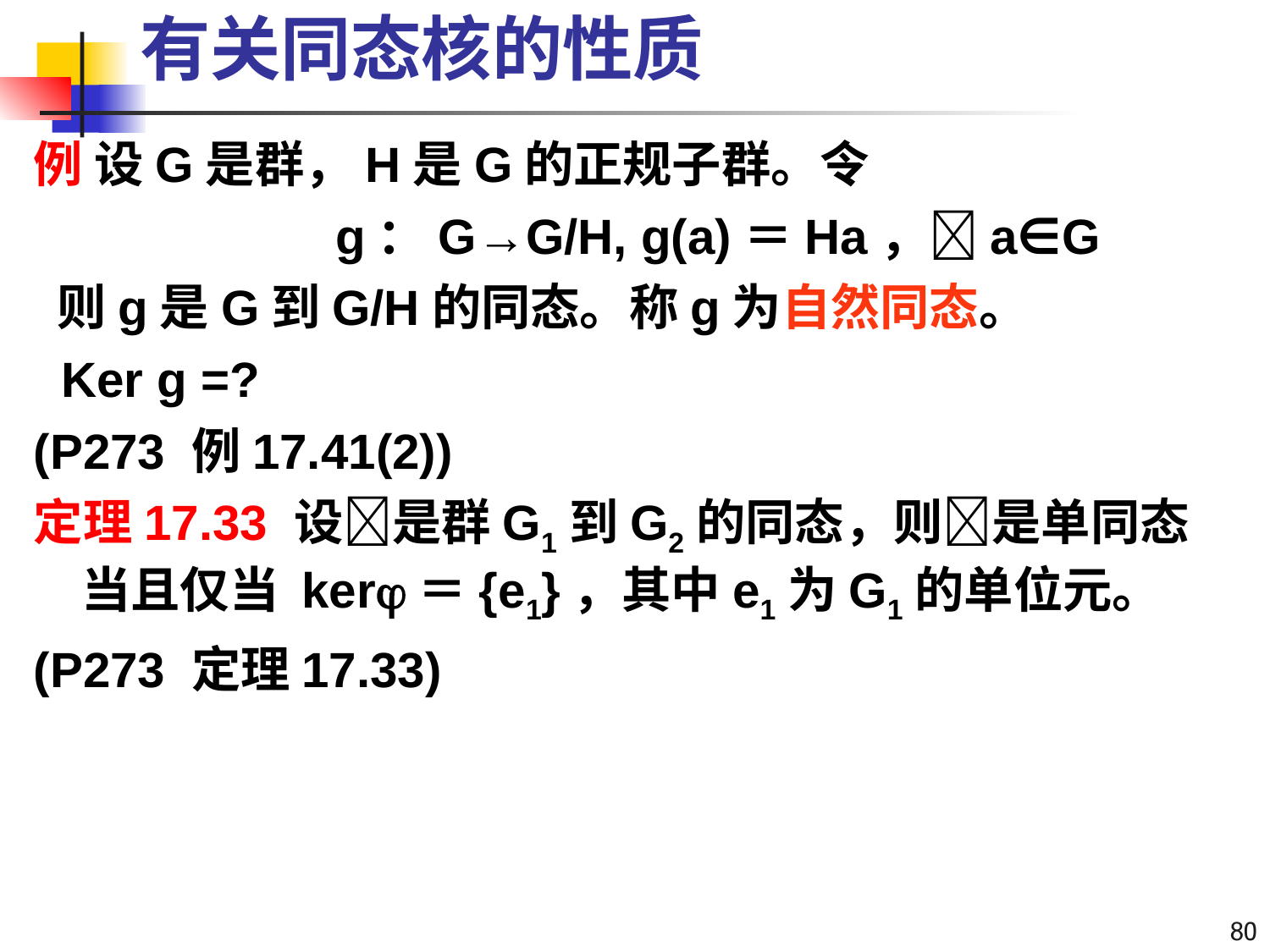

# 有关同态核的性质
例 设G是群，H是G的正规子群。令
			g：G→G/H, g(a)＝Ha，∀a∈G
 则g是G到G/H的同态。称g为自然同态。
  Ker g =?
(P273 例17.41(2))
定理17.33 设ϕ是群G1到G2的同态，则ϕ是单同态
当且仅当 kerϕ＝{e1}，其中e1为G1的单位元。
(P273 定理17.33)
80